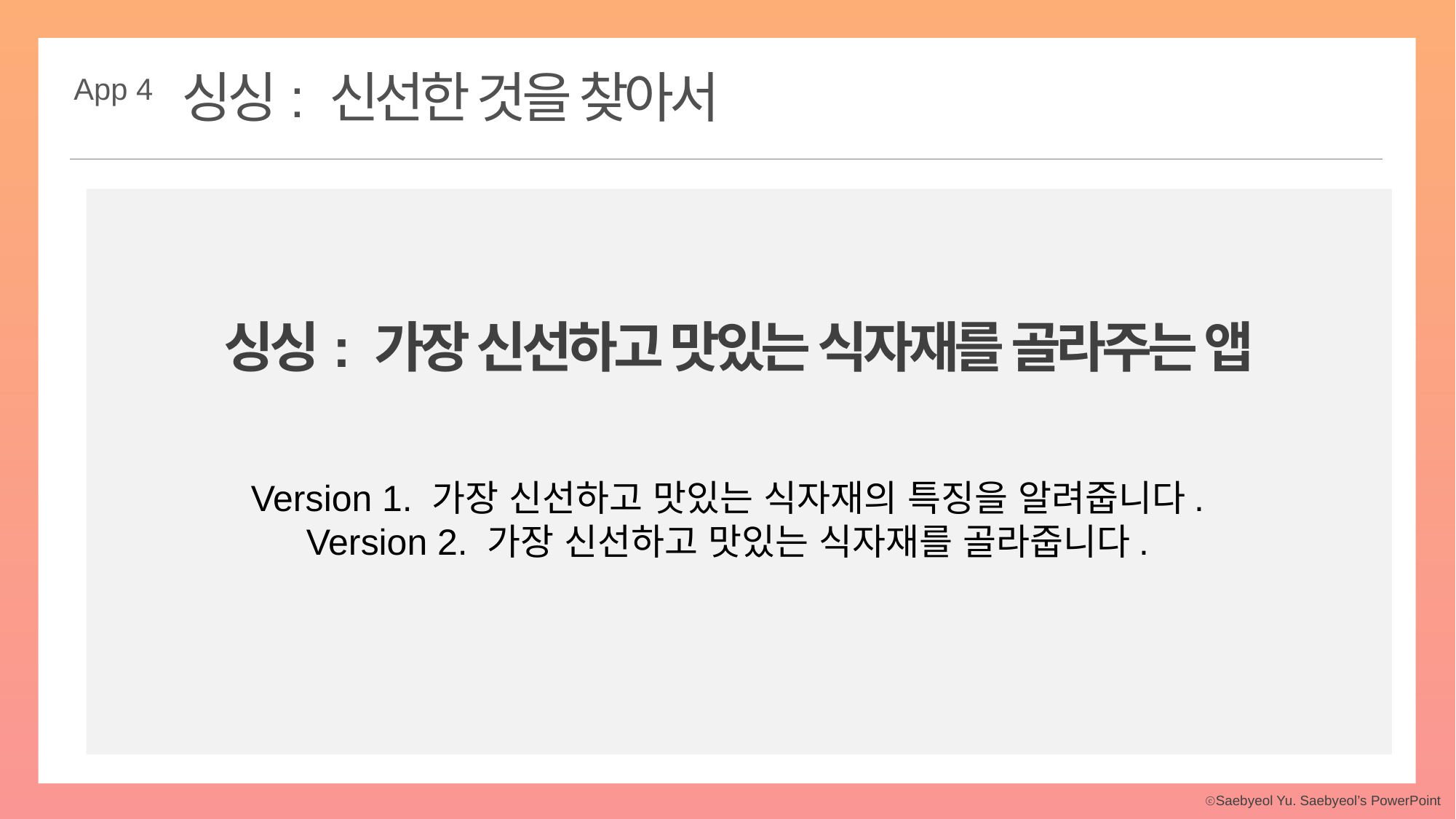

싱싱: 신선한 것을 찾아서
App 4

Version 1. 가장 신선하고 맛있는 식자재의 특징을 알려줍니다.
Version 2. 가장 신선하고 맛있는 식자재를 골라줍니다.
싱싱: 가장 신선하고 맛있는 식자재를 골라주는 앱